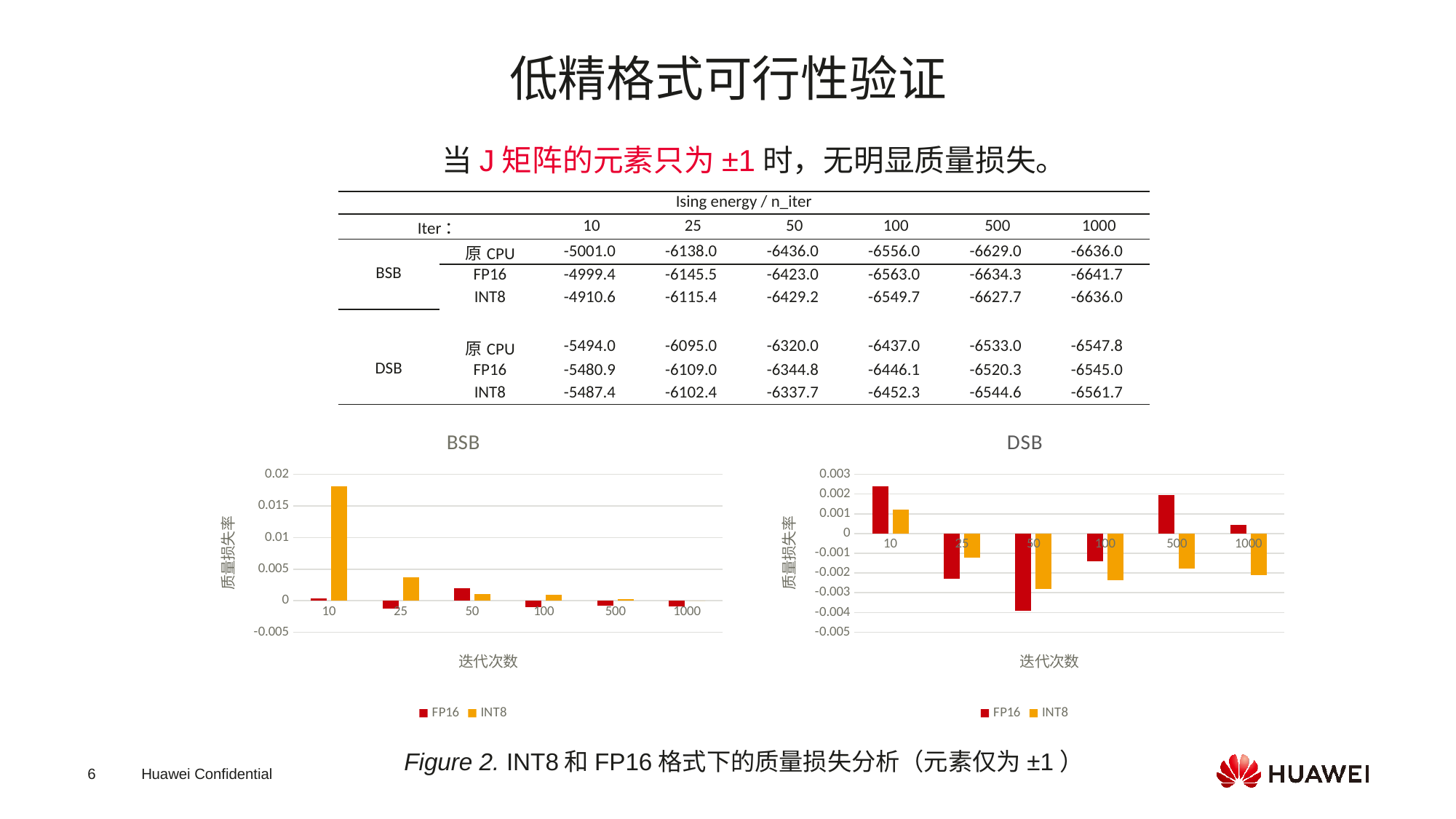

低精格式可行性验证

当J矩阵的元素只为±1时，无明显质量损失。
| Ising energy / n\_iter |  |  |  |  |  |  |  |
| --- | --- | --- | --- | --- | --- | --- | --- |
| Iter： |  | 10 | 25 | 50 | 100 | 500 | 1000 |
| BSB | 原CPU | -5001.0 | -6138.0 | -6436.0 | -6556.0 | -6629.0 | -6636.0 |
|  | FP16 | -4999.4 | -6145.5 | -6423.0 | -6563.0 | -6634.3 | -6641.7 |
|  | INT8 | -4910.6 | -6115.4 | -6429.2 | -6549.7 | -6627.7 | -6636.0 |
|  |  |  |  |  |  |  |  |
| DSB | 原CPU | -5494.0 | -6095.0 | -6320.0 | -6437.0 | -6533.0 | -6547.8 |
|  | FP16 | -5480.9 | -6109.0 | -6344.8 | -6446.1 | -6520.3 | -6545.0 |
|  | INT8 | -5487.4 | -6102.4 | -6337.7 | -6452.3 | -6544.6 | -6561.7 |

### Chart: BSB

| Category |  |  |
|---|---|---|
| 10 | 0.00031993601279751326 | 0.018076384723055318 |
| 25 | -0.0012218963831867058 | 0.0036819811013359995 |
| 50 | 0.0020198881292728403 | 0.001056556867619668 |
| 100 | -0.0010677242220866383 | 0.0009609517998780021 |
| 500 | -0.0007995172725901617 | 0.0001961080102579849 |
| 1000 | -0.0008589511754068442 | 0.0 |

### Chart: DSB

| Category |  |  |
|---|---|---|
| 10 | 0.002384419366581792 | 0.0012013105205679585 |
| 25 | -0.0022969647251845776 | -0.0012141099261689314 |
| 50 | -0.003924050632911421 | -0.0028006329113923764 |
| 100 | -0.0014137020351095795 | -0.0023768836414479076 |
| 500 | 0.0019439767335067838 | -0.0017756007959590333 |
| 1000 | 0.000427624545648948 | -0.0021228504230427986 |
Figure 2. INT8和FP16格式下的质量损失分析（元素仅为±1）